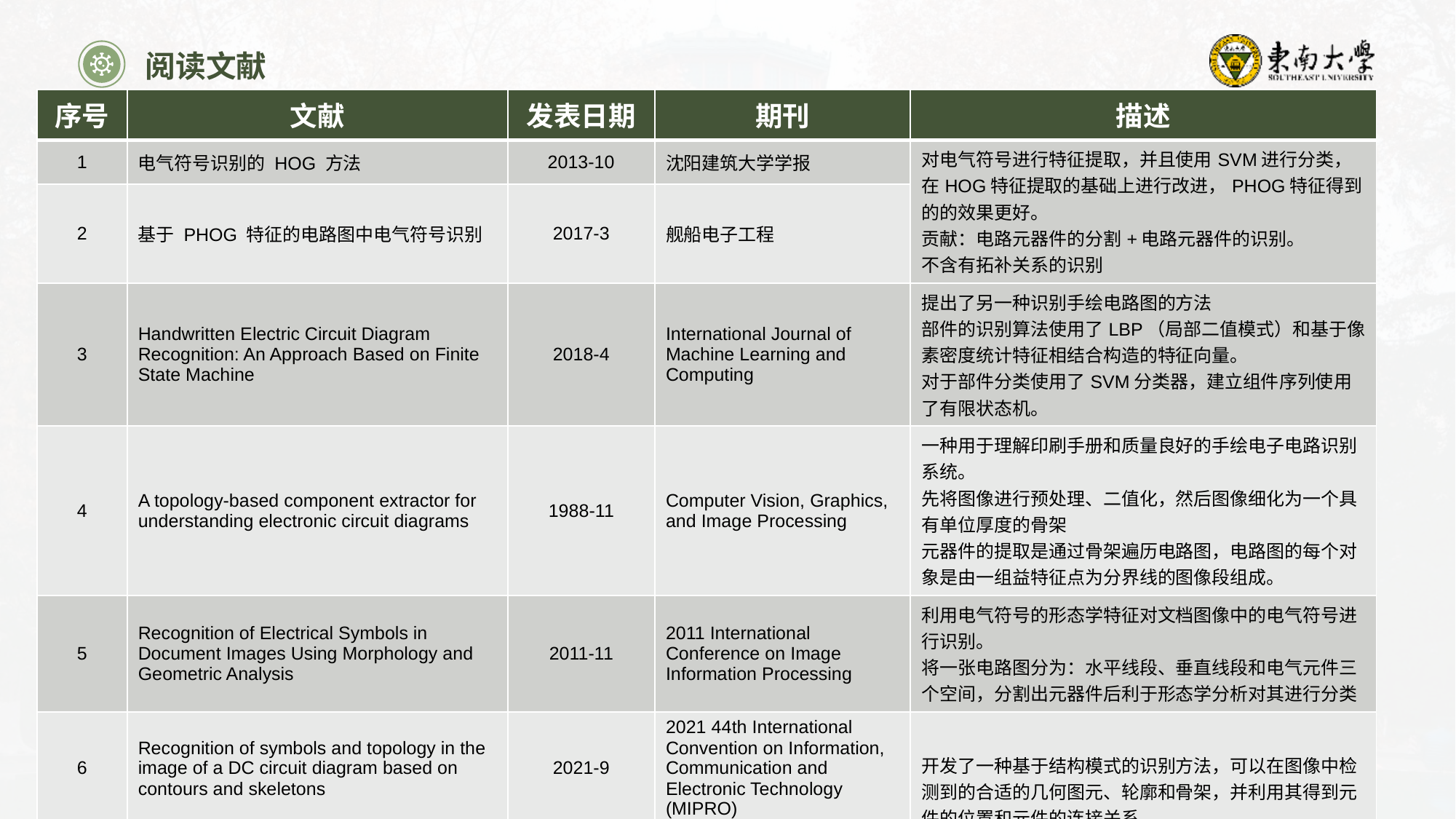

阅读文献
| 序号 | 文献 | 发表日期 | 期刊 | 描述 |
| --- | --- | --- | --- | --- |
| 1 | 电气符号识别的 HOG 方法 | 2013-10 | 沈阳建筑大学学报 | 对电气符号进行特征提取，并且使用SVM进行分类，在HOG特征提取的基础上进行改进，PHOG特征得到的的效果更好。 贡献：电路元器件的分割+电路元器件的识别。 不含有拓补关系的识别 |
| 2 | 基于 PHOG 特征的电路图中电气符号识别 | 2017-3 | 舰船电子工程 |  |
| 3 | Handwritten Electric Circuit Diagram Recognition: An Approach Based on Finite State Machine | 2018-4 | International Journal of Machine Learning and Computing | 提出了另一种识别手绘电路图的方法 部件的识别算法使用了LBP（局部二值模式）和基于像素密度统计特征相结合构造的特征向量。 对于部件分类使用了SVM分类器，建立组件序列使用了有限状态机。 |
| 4 | A topology-based component extractor for understanding electronic circuit diagrams | 1988-11 | Computer Vision, Graphics, and Image Processing | 一种用于理解印刷手册和质量良好的手绘电子电路识别系统。 先将图像进行预处理、二值化，然后图像细化为一个具有单位厚度的骨架 元器件的提取是通过骨架遍历电路图，电路图的每个对象是由一组益特征点为分界线的图像段组成。 |
| 5 | Recognition of Electrical Symbols in Document Images Using Morphology and Geometric Analysis | 2011-11 | 2011 International Conference on Image Information Processing | 利用电气符号的形态学特征对文档图像中的电气符号进行识别。 将一张电路图分为：水平线段、垂直线段和电气元件三个空间，分割出元器件后利于形态学分析对其进行分类 |
| 6 | Recognition of symbols and topology in the image of a DC circuit diagram based on contours and skeletons | 2021-9 | 2021 44th International Convention on Information, Communication and Electronic Technology (MIPRO) | 开发了一种基于结构模式的识别方法，可以在图像中检测到的合适的几何图元、轮廓和骨架，并利用其得到元件的位置和元件的连接关系。 开发了一个安卓软件产品 |
| 7 | SolveIt : An Application for Automated Recognition and Processing of Handwritten Mathematical Equations | 2020-9 | IEEE Transactions on Industrial Informatics |  |
止于至善